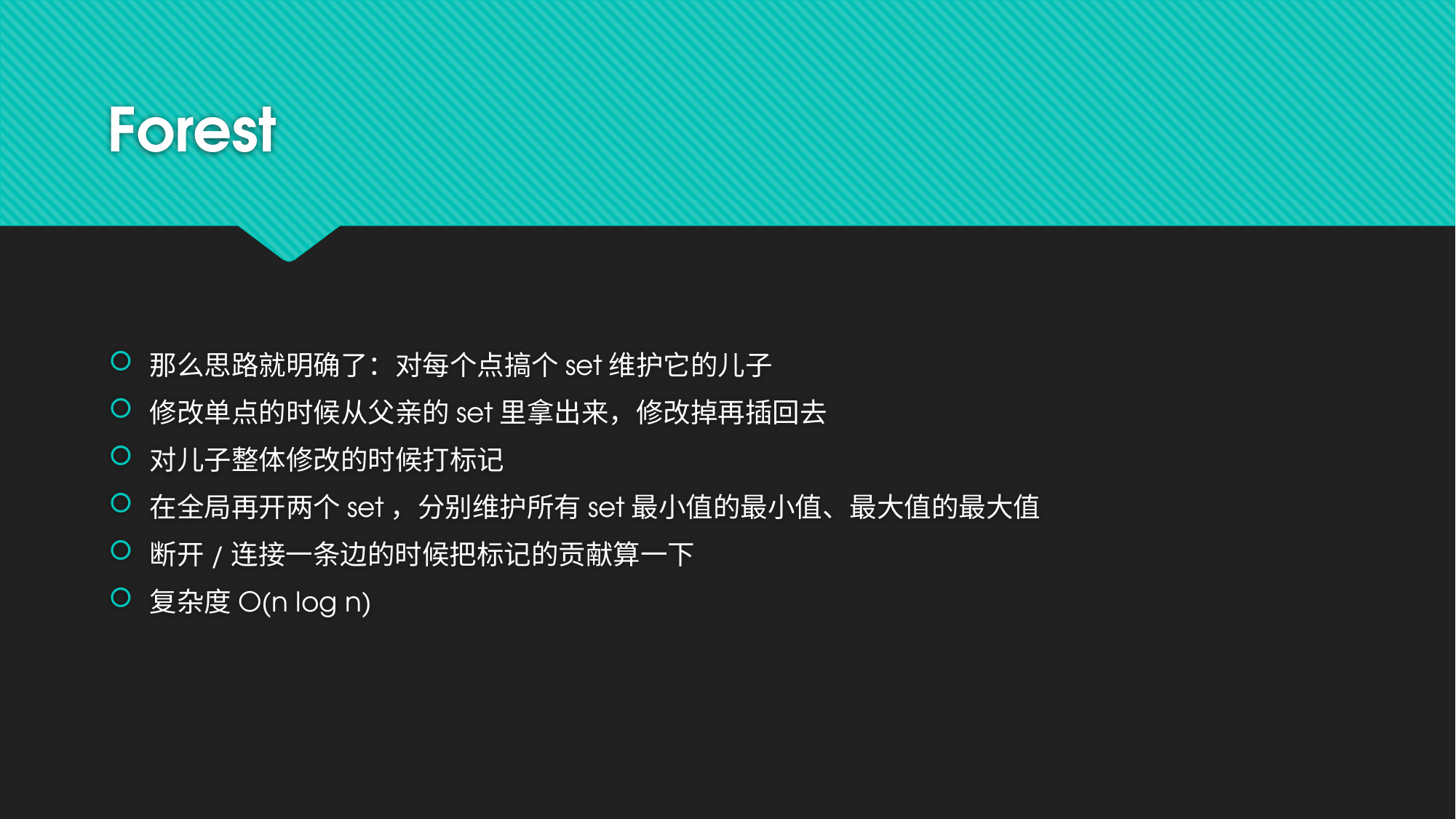

# Forest
那么思路就明确了：对每个点搞个set维护它的儿子
修改单点的时候从父亲的set里拿出来，修改掉再插回去
对儿子整体修改的时候打标记
在全局再开两个set，分别维护所有set最小值的最小值、最大值的最大值
断开/连接一条边的时候把标记的贡献算一下
复杂度O(n log n)